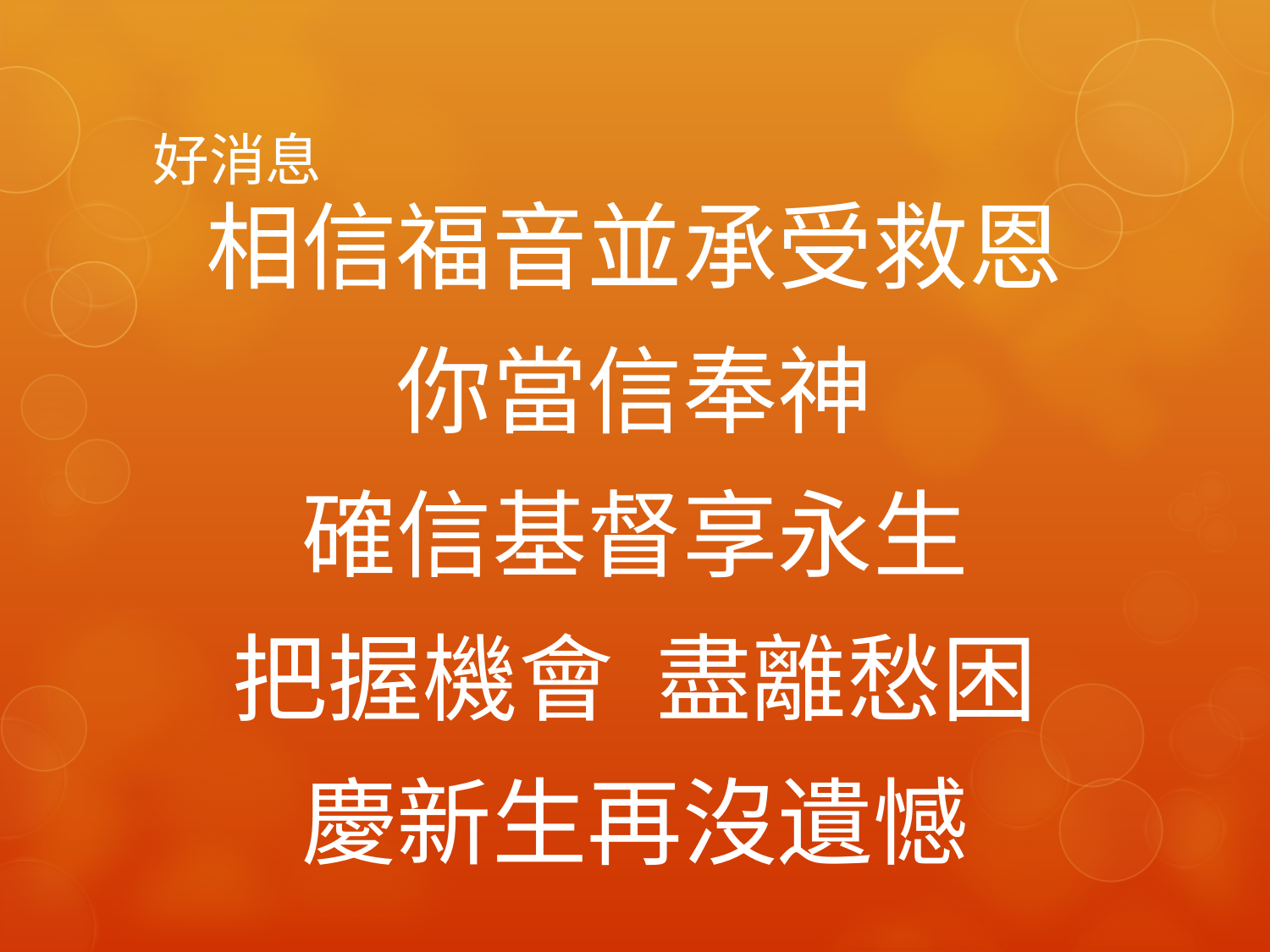

# 好消息
相信福音並承受救恩
你當信奉神
確信基督享永生
把握機會  盡離愁困
慶新生再沒遺憾